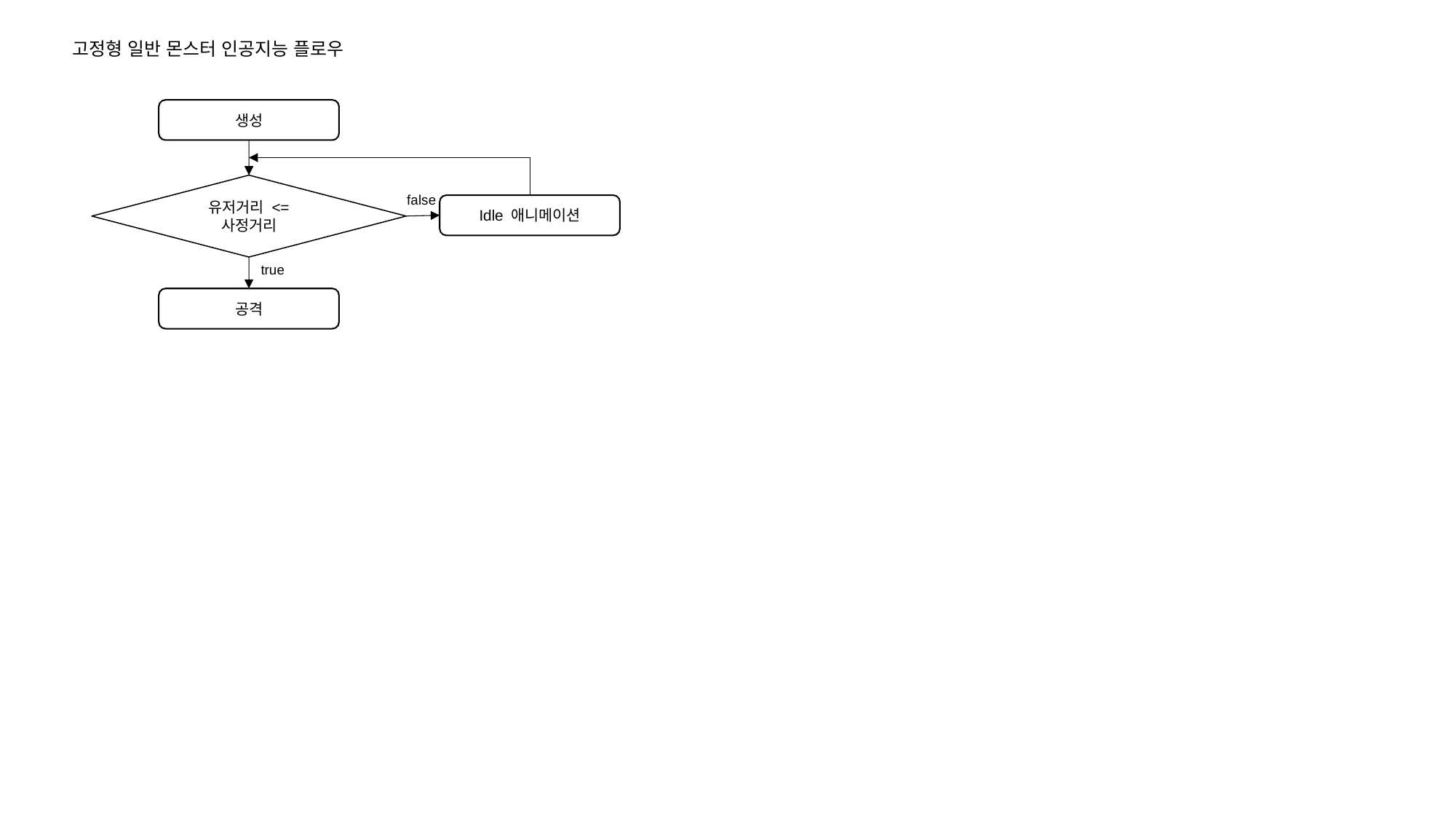

고정형 일반 몬스터 인공지능 플로우
생성
유저거리 <= 사정거리
false
Idle 애니메이션
true
공격